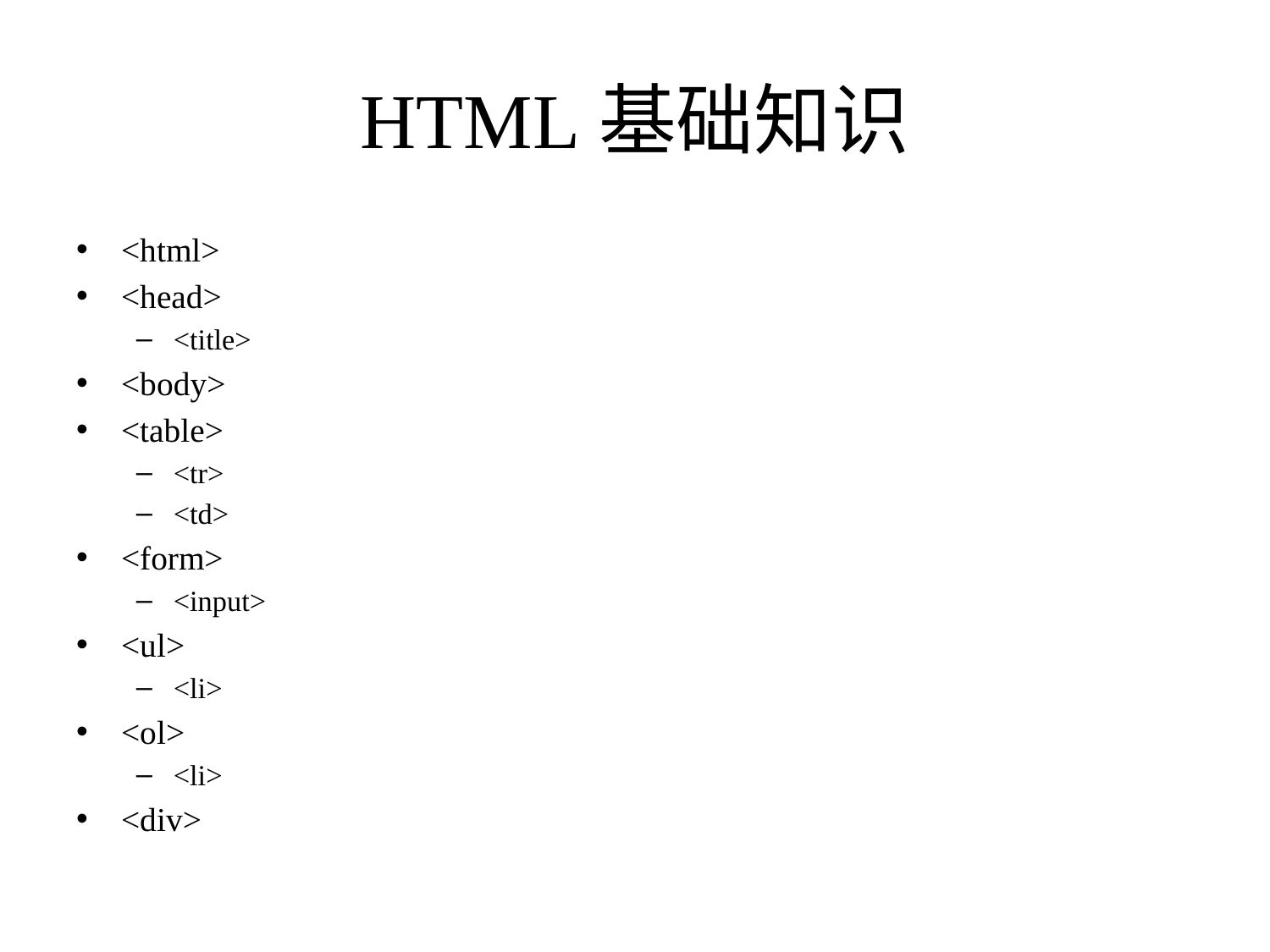

# HTML基础知识
<html>
<head>
<title>
<body>
<table>
<tr>
<td>
<form>
<input>
<ul>
<li>
<ol>
<li>
<div>